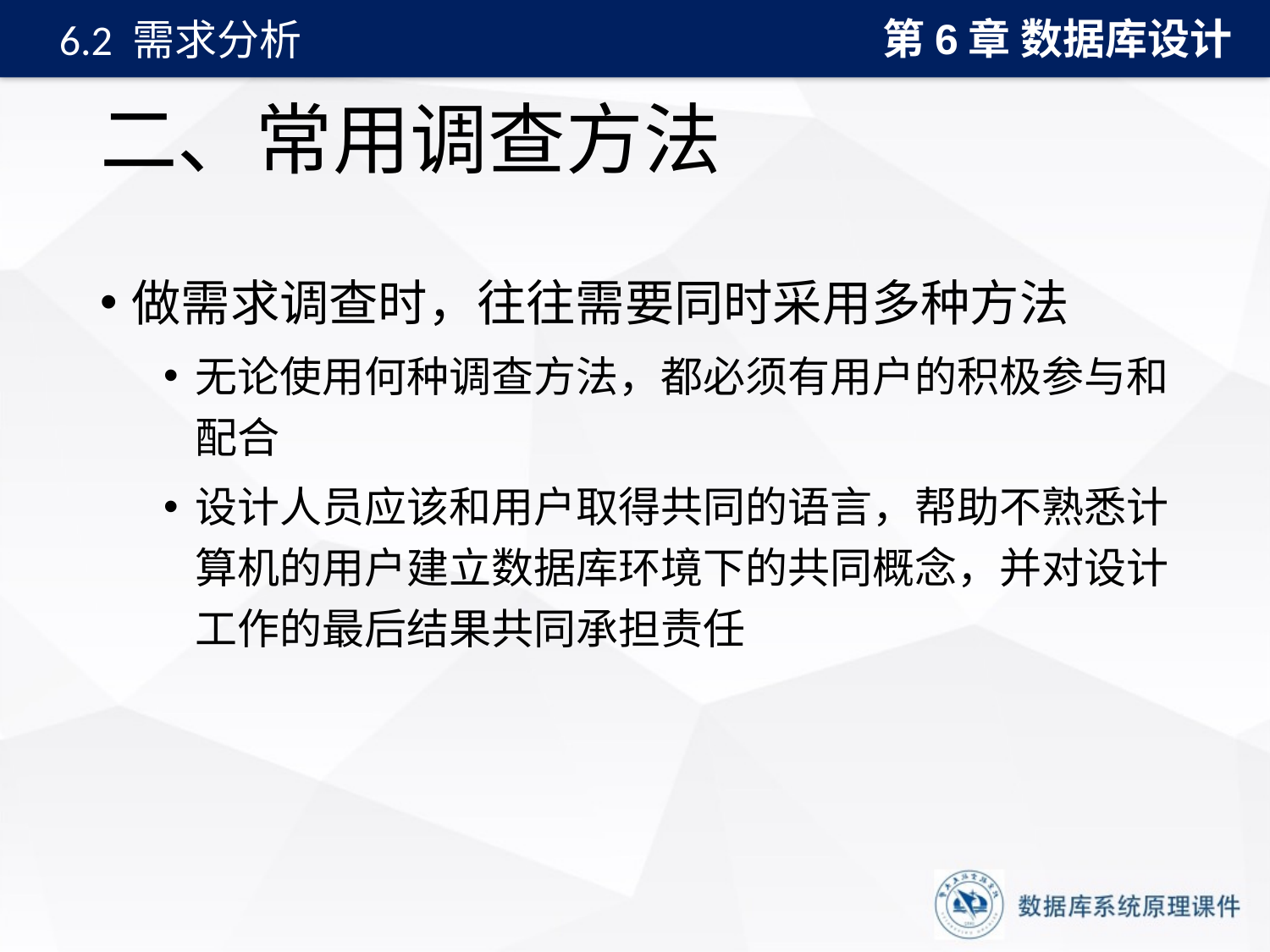

第6章 数据库设计
6.2 需求分析
# 二、常用调查方法
做需求调查时，往往需要同时采用多种方法
无论使用何种调查方法，都必须有用户的积极参与和配合
设计人员应该和用户取得共同的语言，帮助不熟悉计算机的用户建立数据库环境下的共同概念，并对设计工作的最后结果共同承担责任